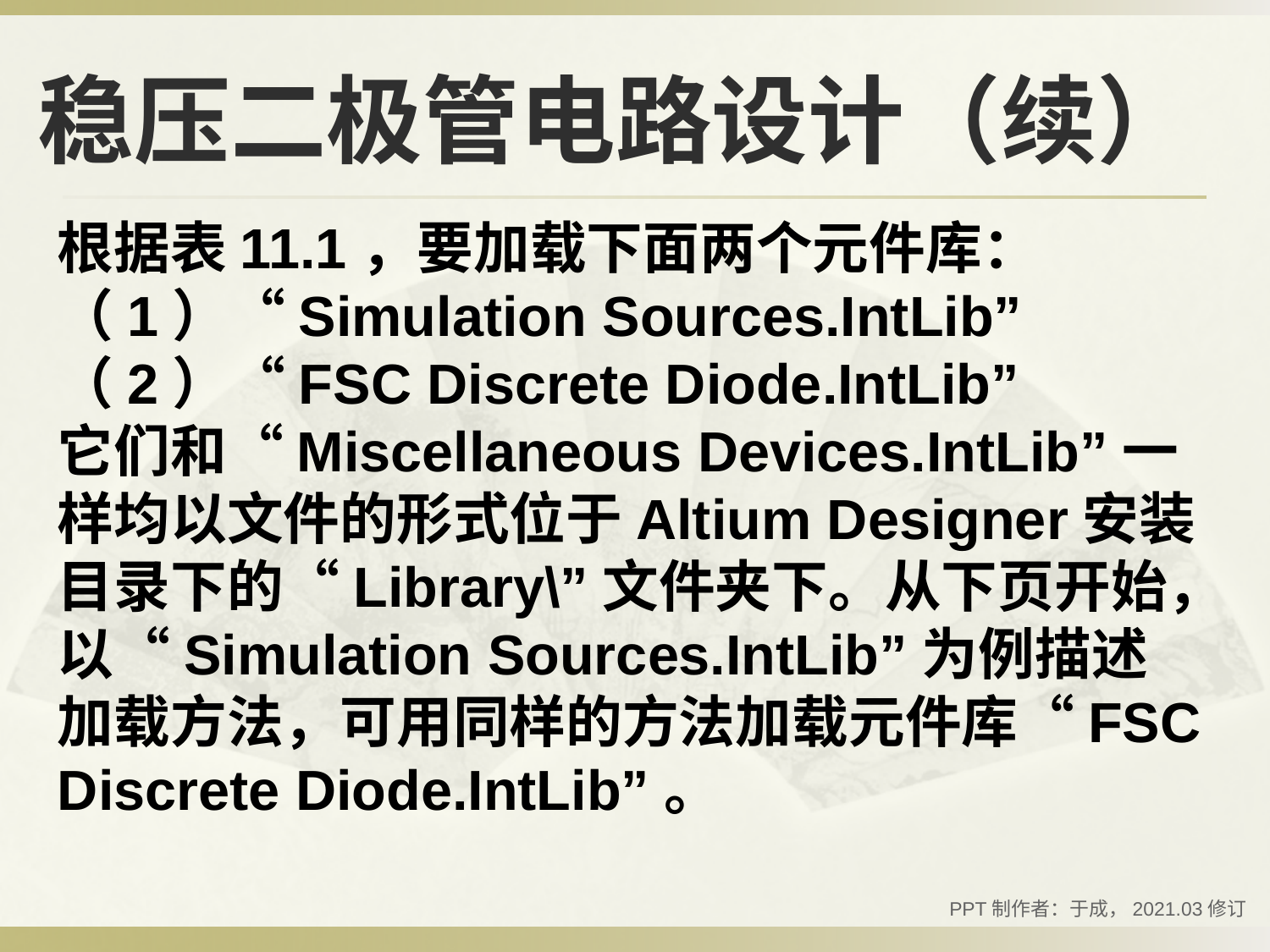

# 稳压二极管电路设计（续）
根据表11.1，要加载下面两个元件库：
（1）“Simulation Sources.IntLib”
（2）“FSC Discrete Diode.IntLib”
它们和“Miscellaneous Devices.IntLib”一样均以文件的形式位于Altium Designer安装目录下的“Library\”文件夹下。从下页开始，以“Simulation Sources.IntLib”为例描述加载方法，可用同样的方法加载元件库“FSC Discrete Diode.IntLib”。

PPT制作者：于成，2021.03修订